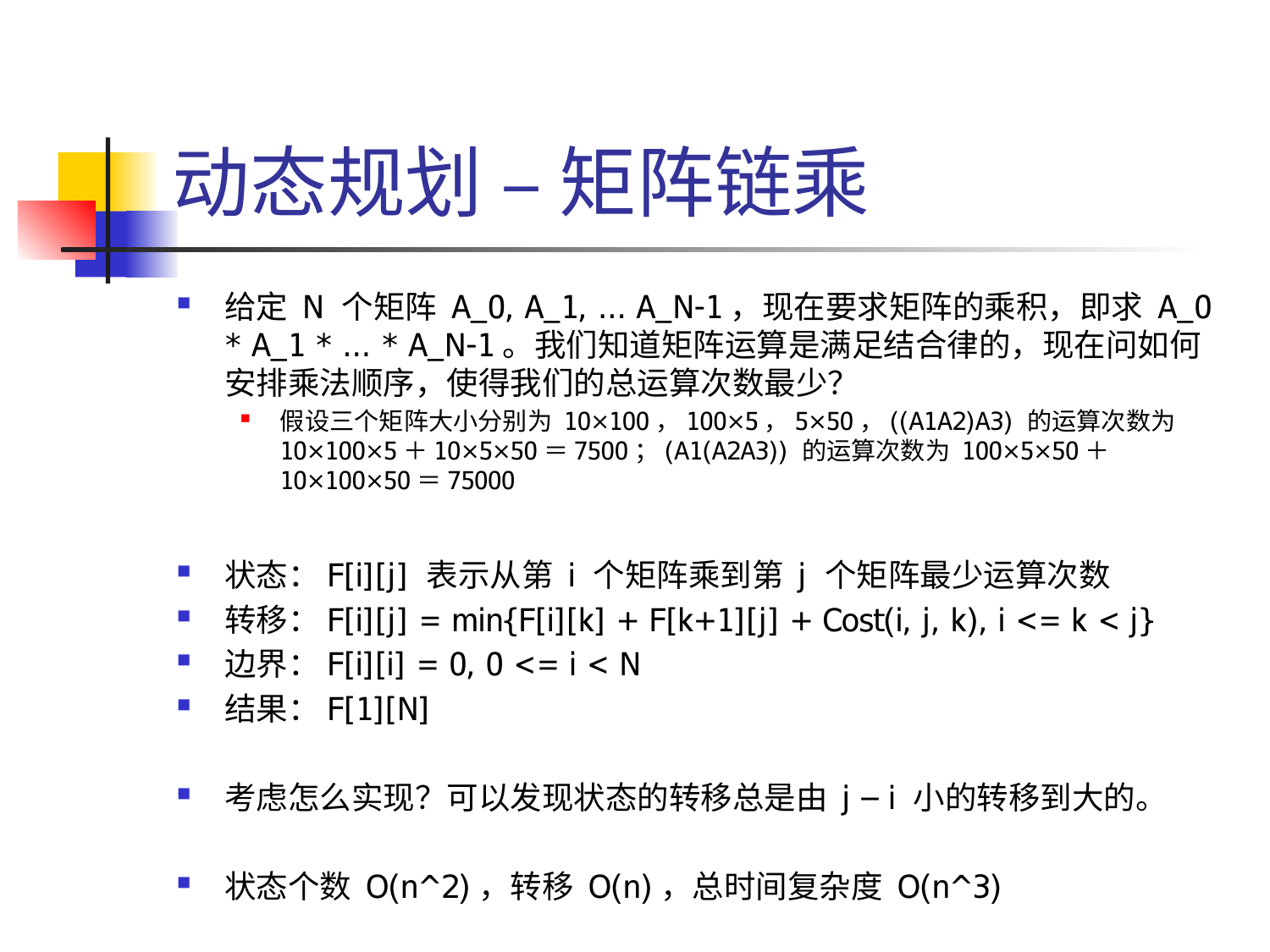

# 动态规划 – 矩阵链乘
给定 N 个矩阵 A_0, A_1, ... A_N-1，现在要求矩阵的乘积，即求 A_0 * A_1 * ... * A_N-1。我们知道矩阵运算是满足结合律的，现在问如何安排乘法顺序，使得我们的总运算次数最少？
假设三个矩阵大小分别为 10×100，100×5，5×50，((A1A2)A3) 的运算次数为 10×100×5＋10×5×50＝7500；(A1(A2A3)) 的运算次数为 100×5×50＋10×100×50＝75000

状态：F[i][j] 表示从第 i 个矩阵乘到第 j 个矩阵最少运算次数
转移：F[i][j] = min{F[i][k] + F[k+1][j] + Cost(i, j, k), i <= k < j}
边界：F[i][i] = 0, 0 <= i < N
结果：F[1][N]

考虑怎么实现？可以发现状态的转移总是由 j – i 小的转移到大的。

状态个数 O(n^2)，转移 O(n)，总时间复杂度 O(n^3)